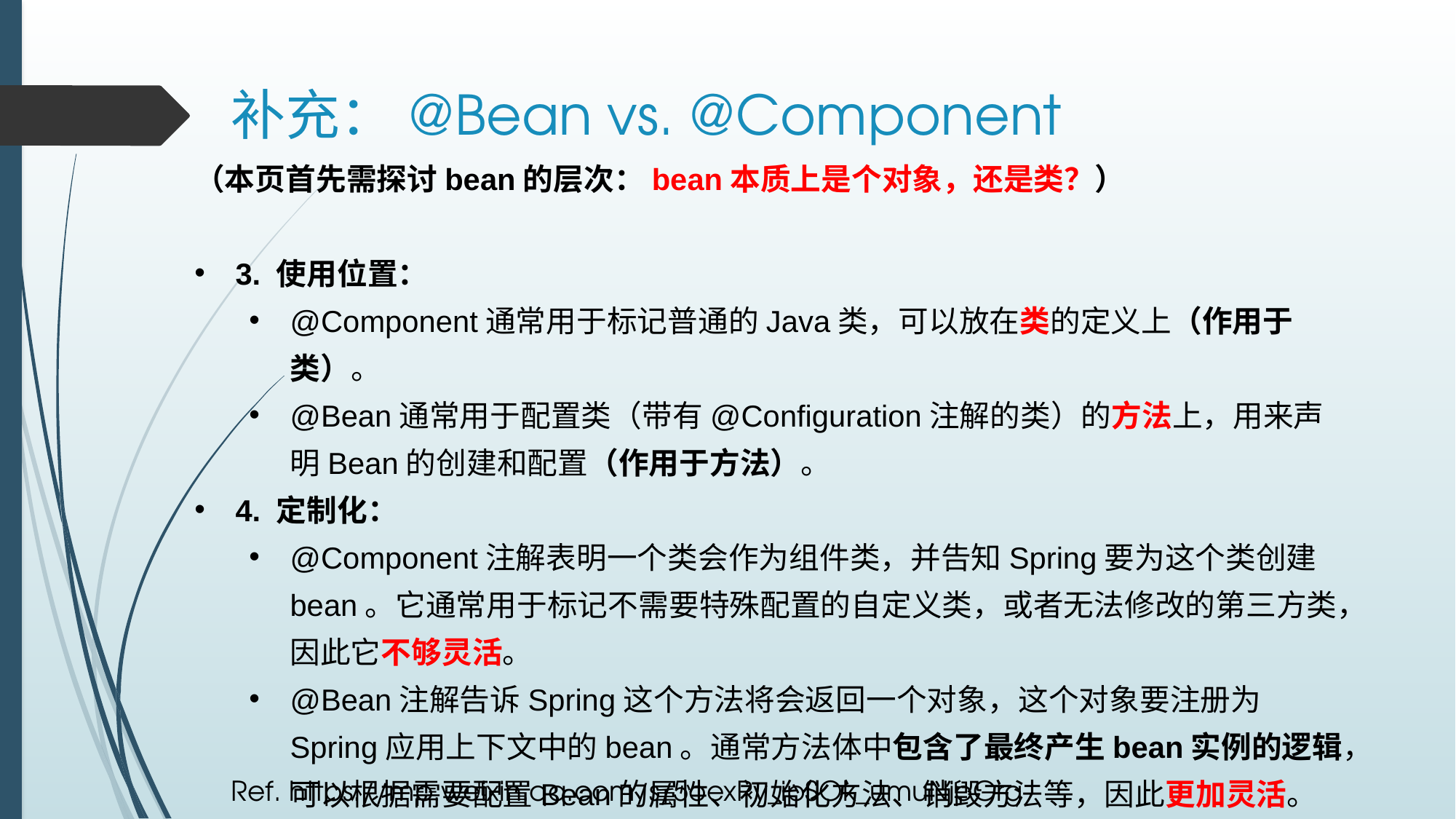

# 补充：@Bean vs. @Component
（本页首先需探讨bean的层次：bean本质上是个对象，还是类？）

3. 使用位置：
@Component通常用于标记普通的Java类，可以放在类的定义上（作用于类）。
@Bean通常用于配置类（带有@Configuration注解的类）的方法上，用来声明Bean的创建和配置（作用于方法）。
4. 定制化：
@Component注解表明一个类会作为组件类，并告知Spring要为这个类创建bean。它通常用于标记不需要特殊配置的自定义类，或者无法修改的第三方类，因此它不够灵活。
@Bean注解告诉Spring这个方法将会返回一个对象，这个对象要注册为Spring应用上下文中的bean。通常方法体中包含了最终产生bean实例的逻辑，可以根据需要配置Bean的属性、初始化方法、销毁方法等，因此更加灵活。
Ref. https://mp.weixin.qq.com/s/5oexPy_ipSOk_umuNjpGrg